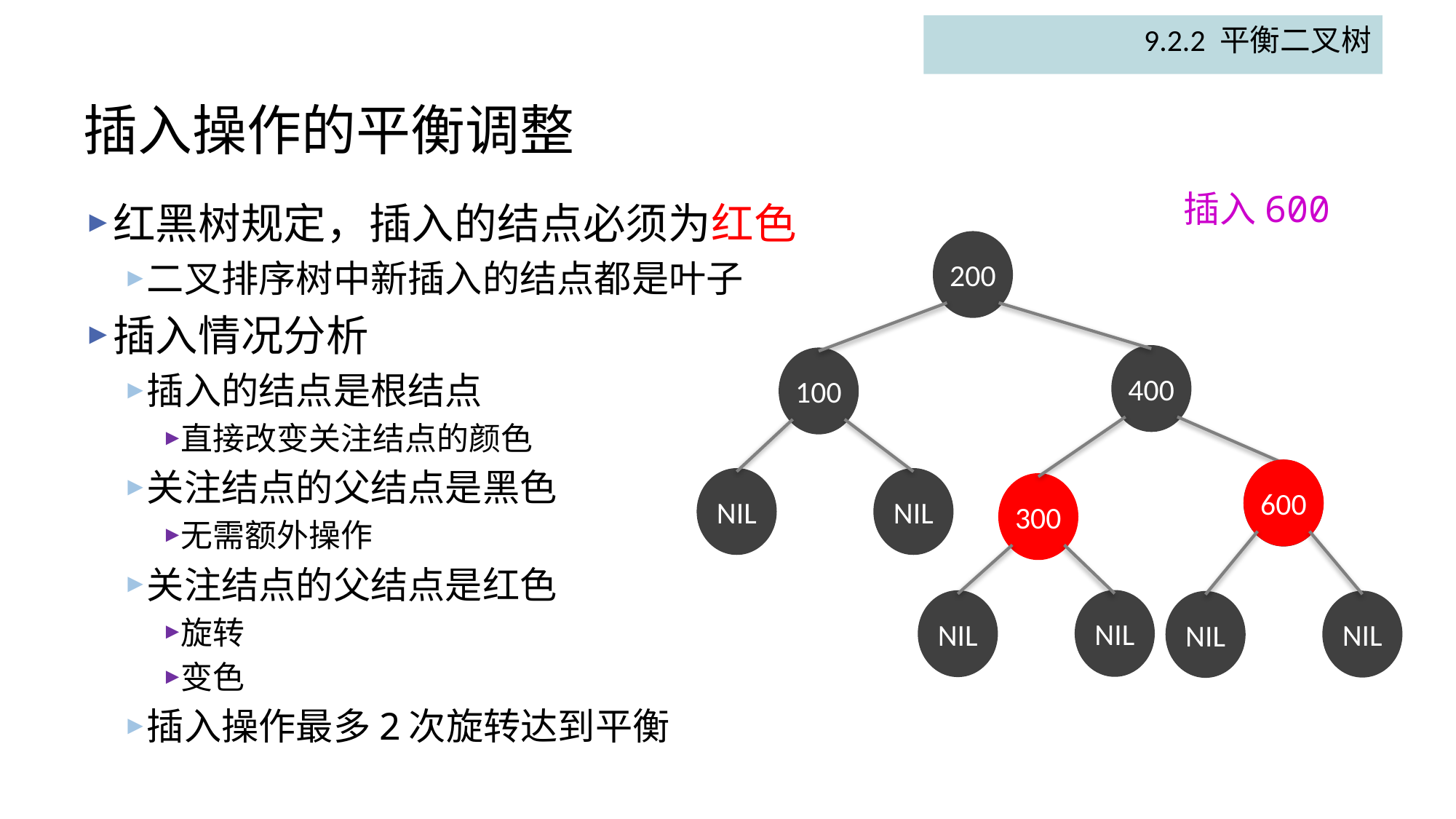

9.2.2 平衡二叉树
# 插入操作的平衡调整
插入600
红黑树规定，插入的结点必须为红色
二叉排序树中新插入的结点都是叶子
插入情况分析
插入的结点是根结点
直接改变关注结点的颜色
关注结点的父结点是黑色
无需额外操作
关注结点的父结点是红色
旋转
变色
插入操作最多2次旋转达到平衡
200
400
100
NIL
NIL
NIL
300
NIL
NIL
600
NIL
NIL